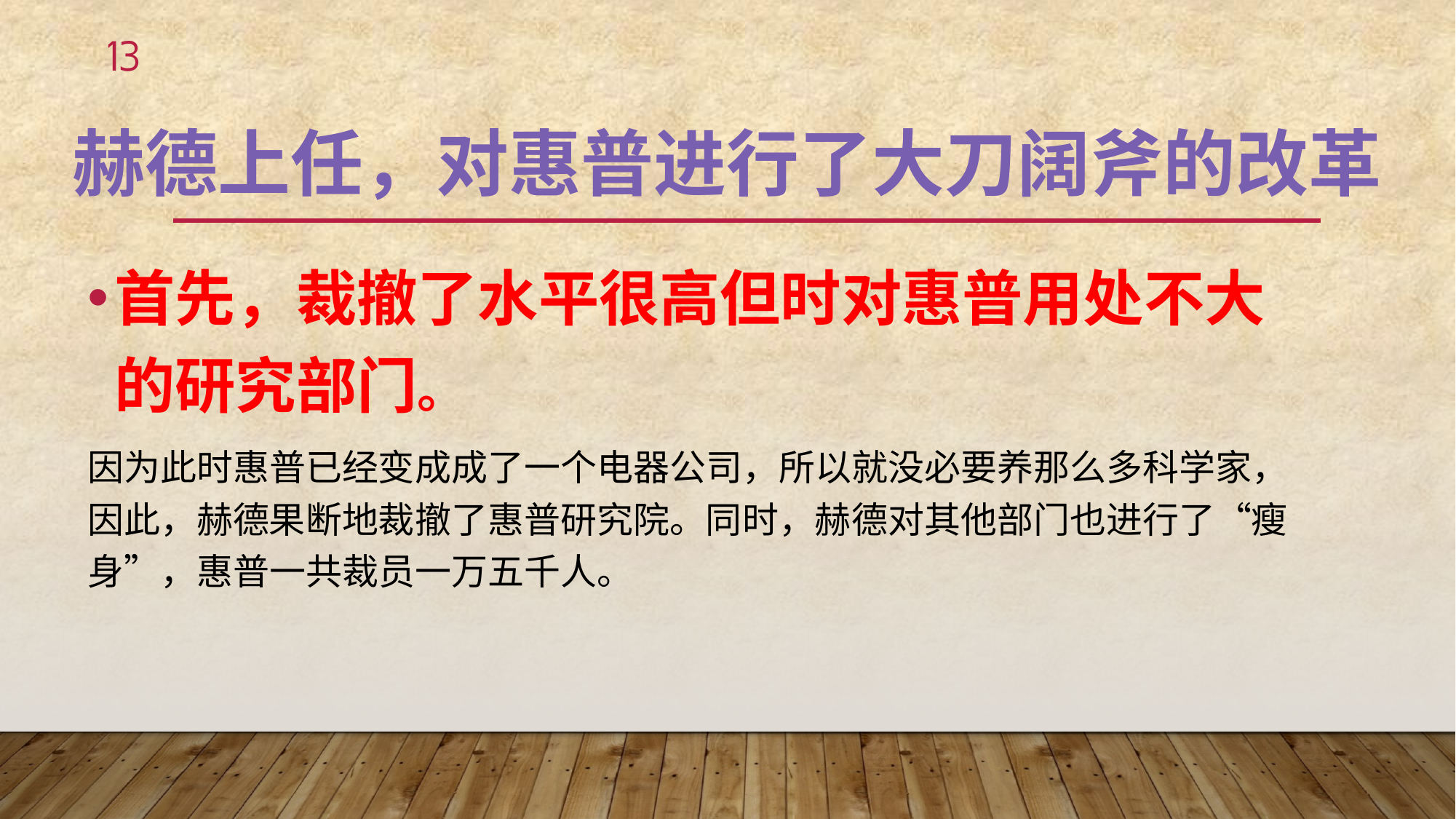

13
赫德上任，对惠普进行了大刀阔斧的改革
首先，裁撤了水平很高但时对惠普用处不大的研究部门。
因为此时惠普已经变成成了一个电器公司，所以就没必要养那么多科学家，因此，赫德果断地裁撤了惠普研究院。同时，赫德对其他部门也进行了“瘦身”，惠普一共裁员一万五千人。